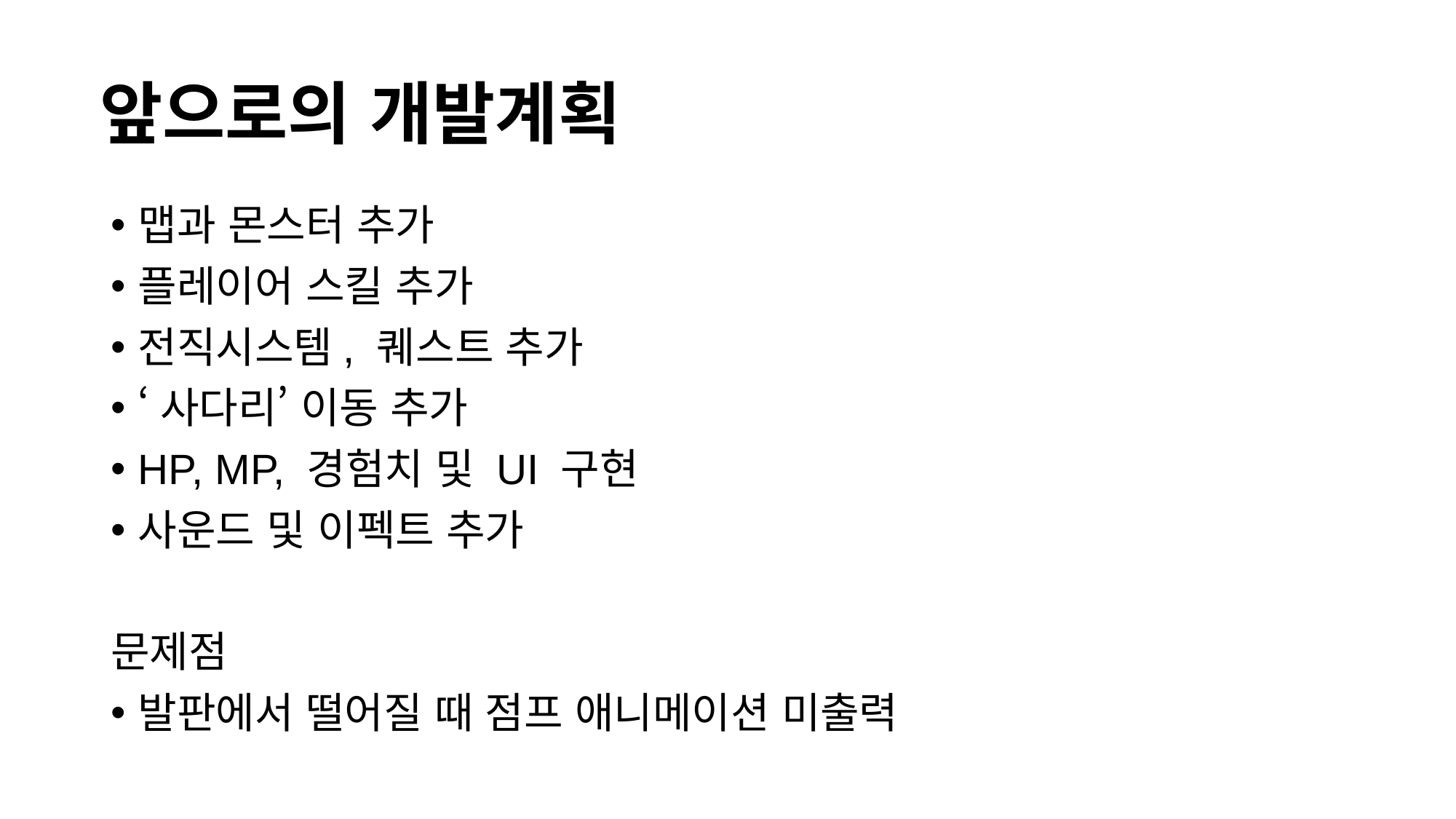

앞으로의 개발계획
맵과 몬스터 추가
플레이어 스킬 추가
전직시스템, 퀘스트 추가
‘사다리’ 이동 추가
HP, MP, 경험치 및 UI 구현
사운드 및 이펙트 추가

문제점
발판에서 떨어질 때 점프 애니메이션 미출력